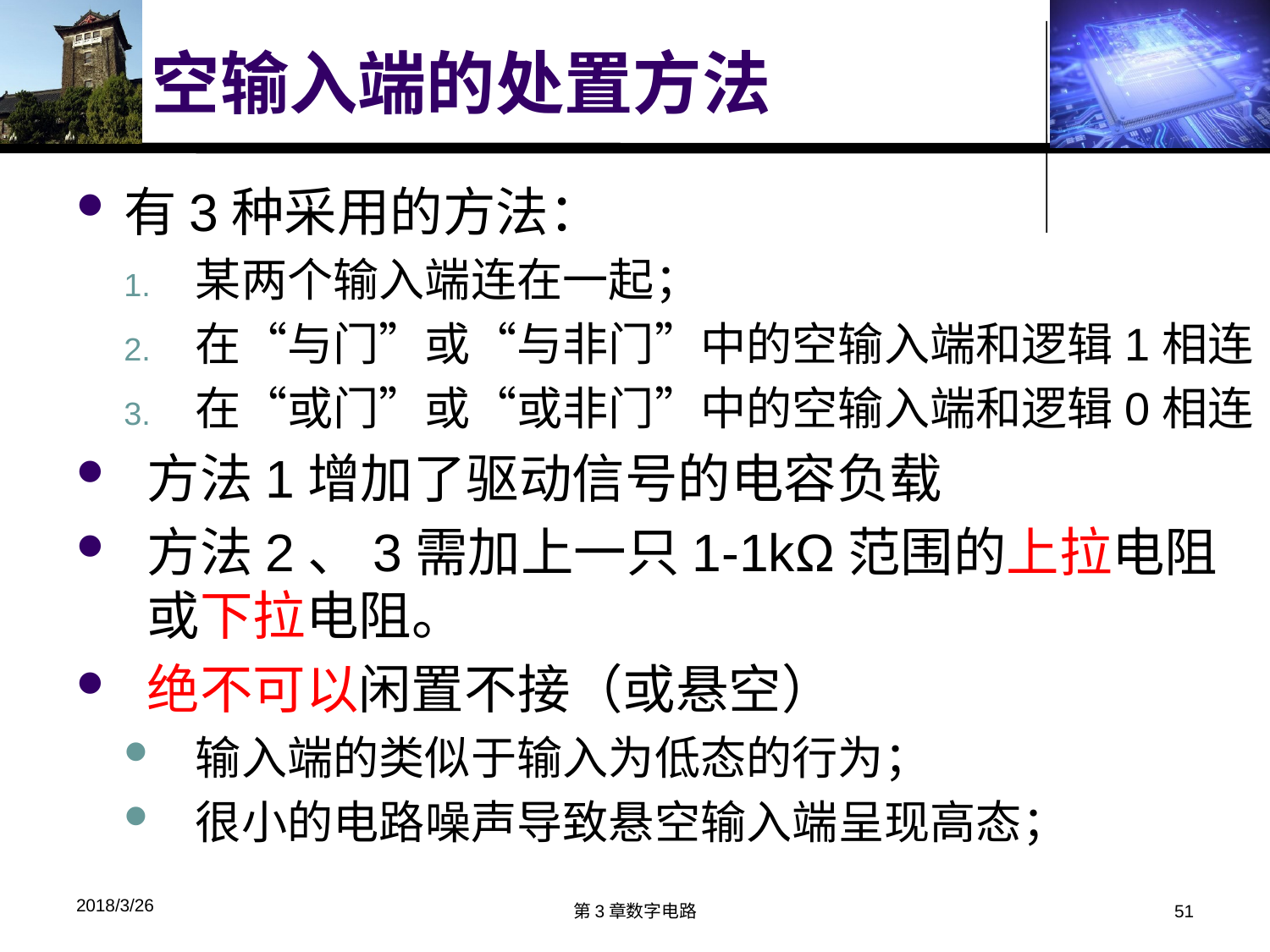

# 空输入端的处置方法
有3种采用的方法：
某两个输入端连在一起；
在“与门”或“与非门”中的空输入端和逻辑1相连
在“或门”或“或非门”中的空输入端和逻辑0相连
方法1增加了驱动信号的电容负载
方法2、3需加上一只1-1kΩ范围的上拉电阻或下拉电阻。
绝不可以闲置不接（或悬空）
输入端的类似于输入为低态的行为；
很小的电路噪声导致悬空输入端呈现高态；
2018/3/26
第3章数字电路
51